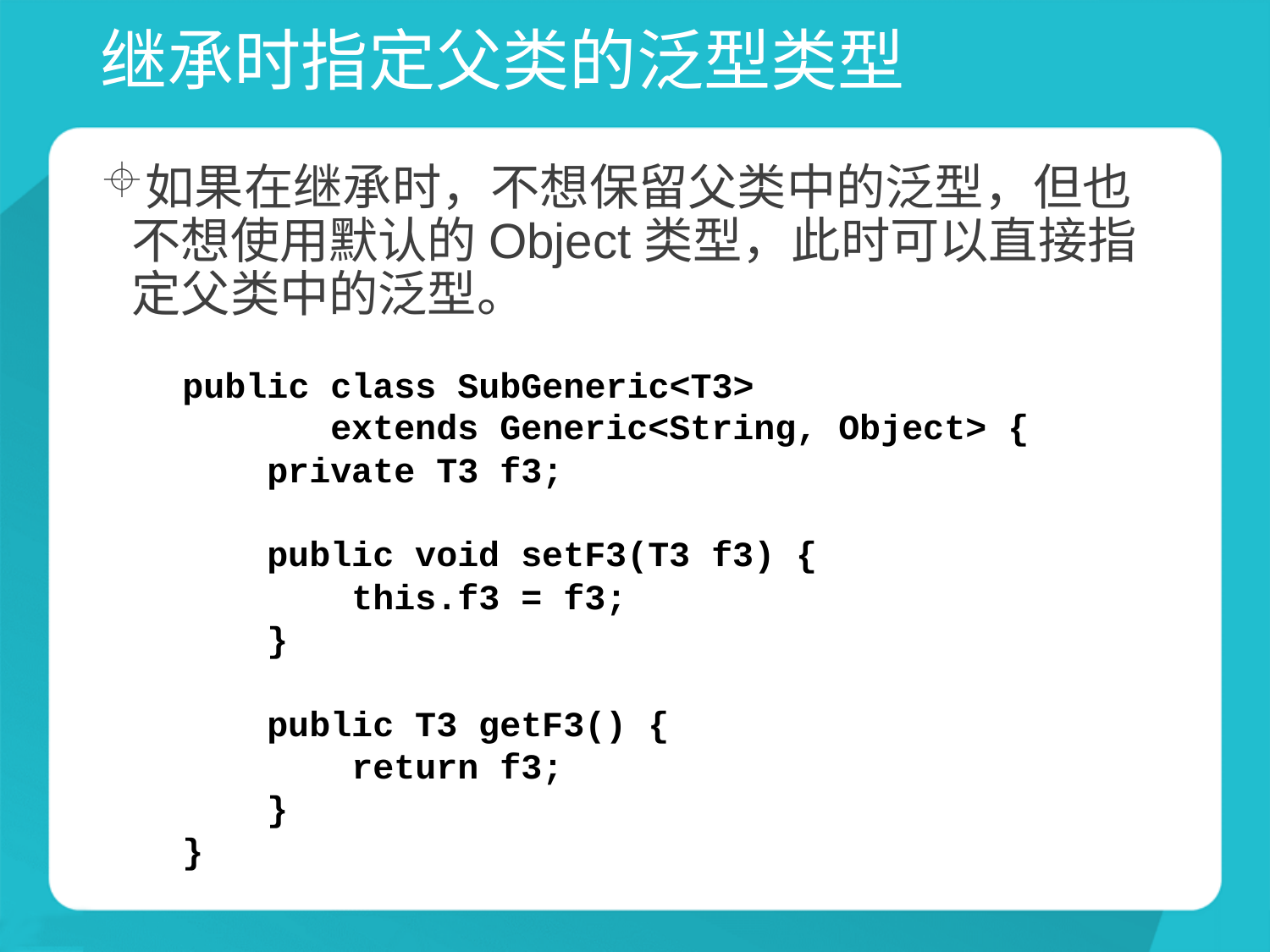

# 继承时指定父类的泛型类型
如果在继承时，不想保留父类中的泛型，但也不想使用默认的Object类型，此时可以直接指定父类中的泛型。
public class SubGeneric<T3>
       extends Generic<String, Object> {
    private T3 f3;

    public void setF3(T3 f3) {
        this.f3 = f3;
    }

    public T3 getF3() {
        return f3;
    }
}